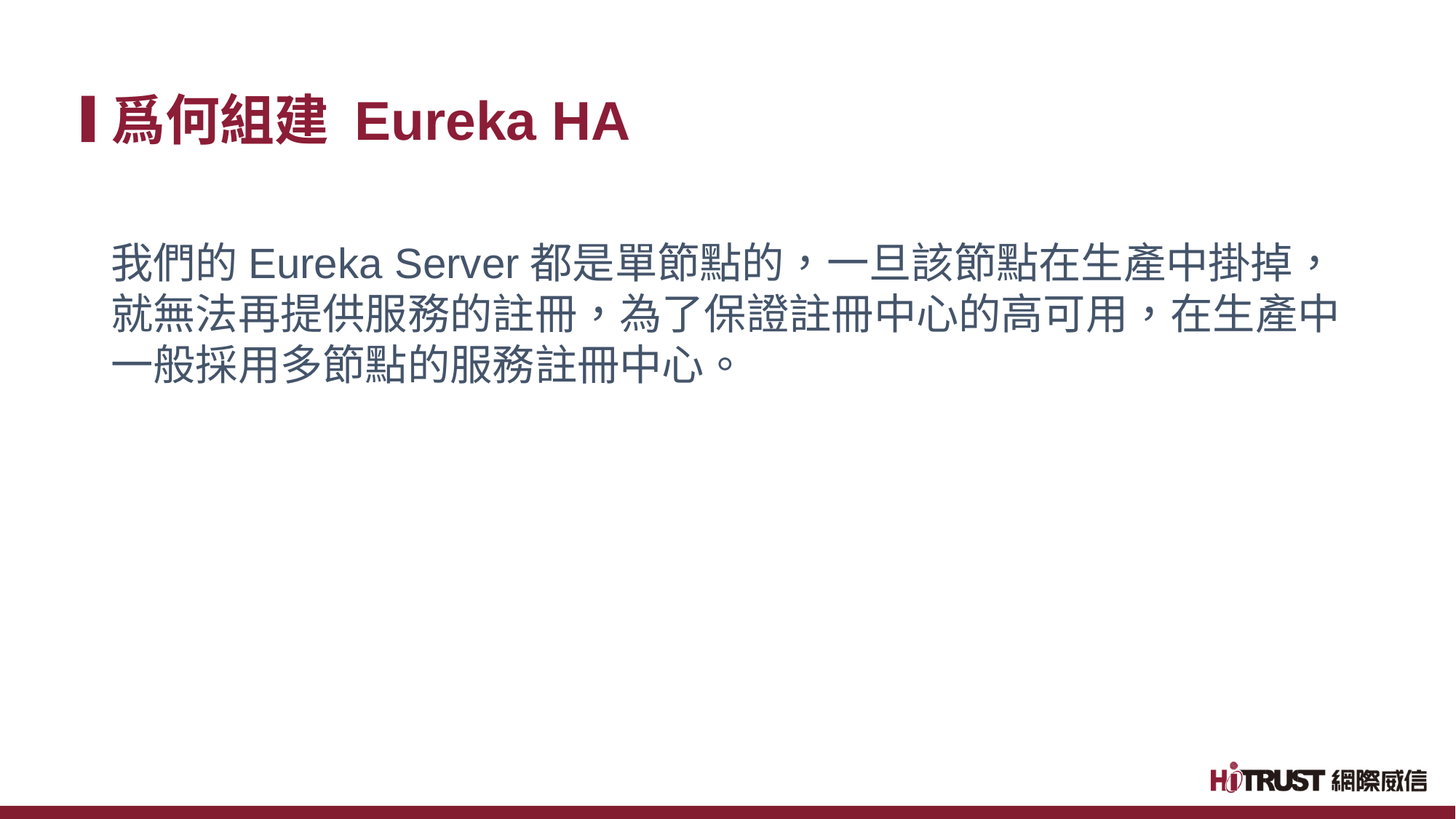

# 爲何組建 Eureka HA

我們的Eureka Server都是單節點的，一旦該節點在生產中掛掉，就無法再提供服務的註冊，為了保證註冊中心的高可用，在生產中一般採用多節點的服務註冊中心。